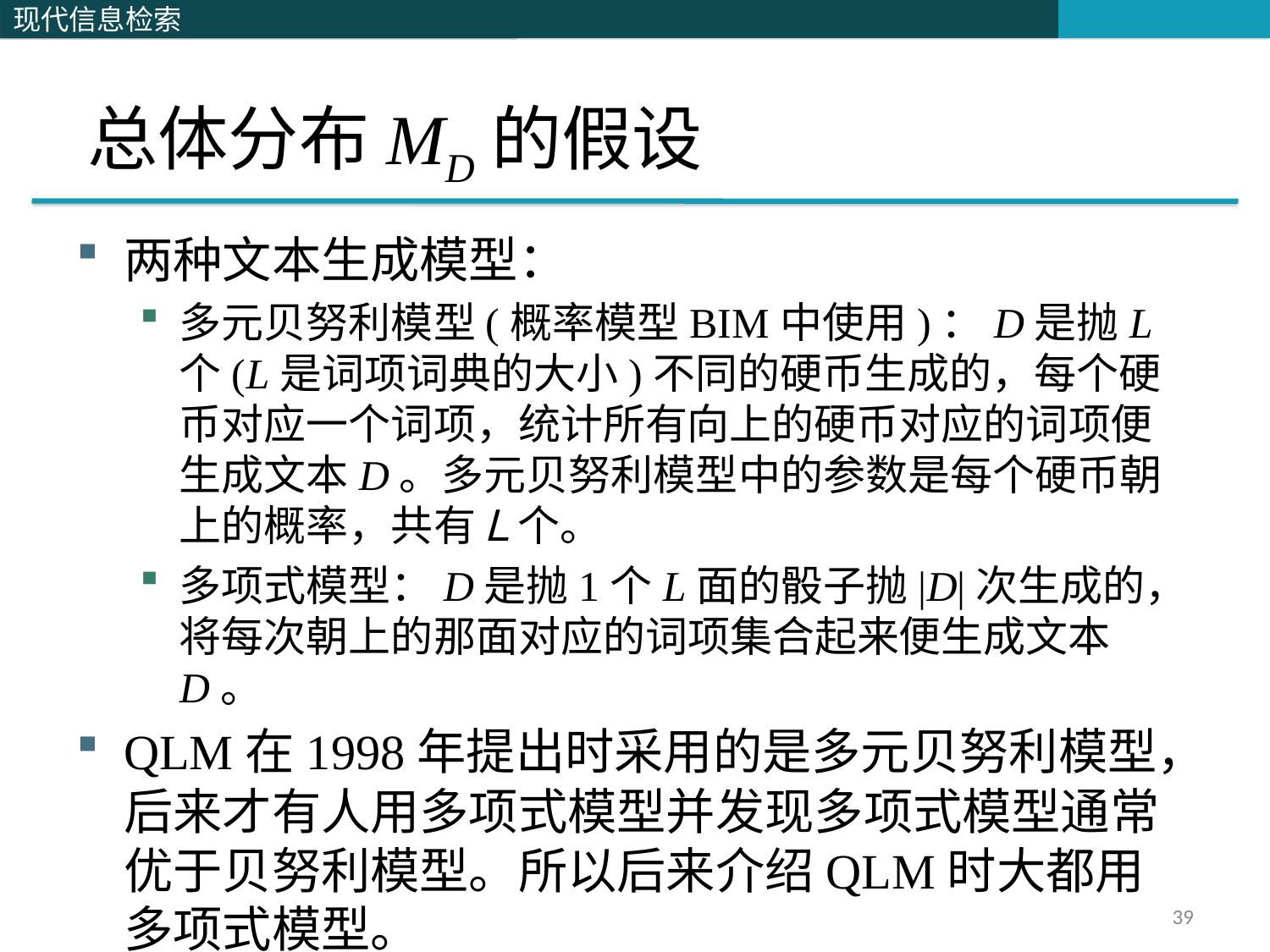

# 总体分布MD的假设
两种文本生成模型：
多元贝努利模型(概率模型BIM中使用)：D是抛L个(L是词项词典的大小)不同的硬币生成的，每个硬币对应一个词项，统计所有向上的硬币对应的词项便生成文本D。多元贝努利模型中的参数是每个硬币朝上的概率，共有Ｌ个。
多项式模型：D是抛1个L面的骰子抛|D|次生成的，将每次朝上的那面对应的词项集合起来便生成文本D。
QLM在1998年提出时采用的是多元贝努利模型，后来才有人用多项式模型并发现多项式模型通常优于贝努利模型。所以后来介绍QLM时大都用多项式模型。
39